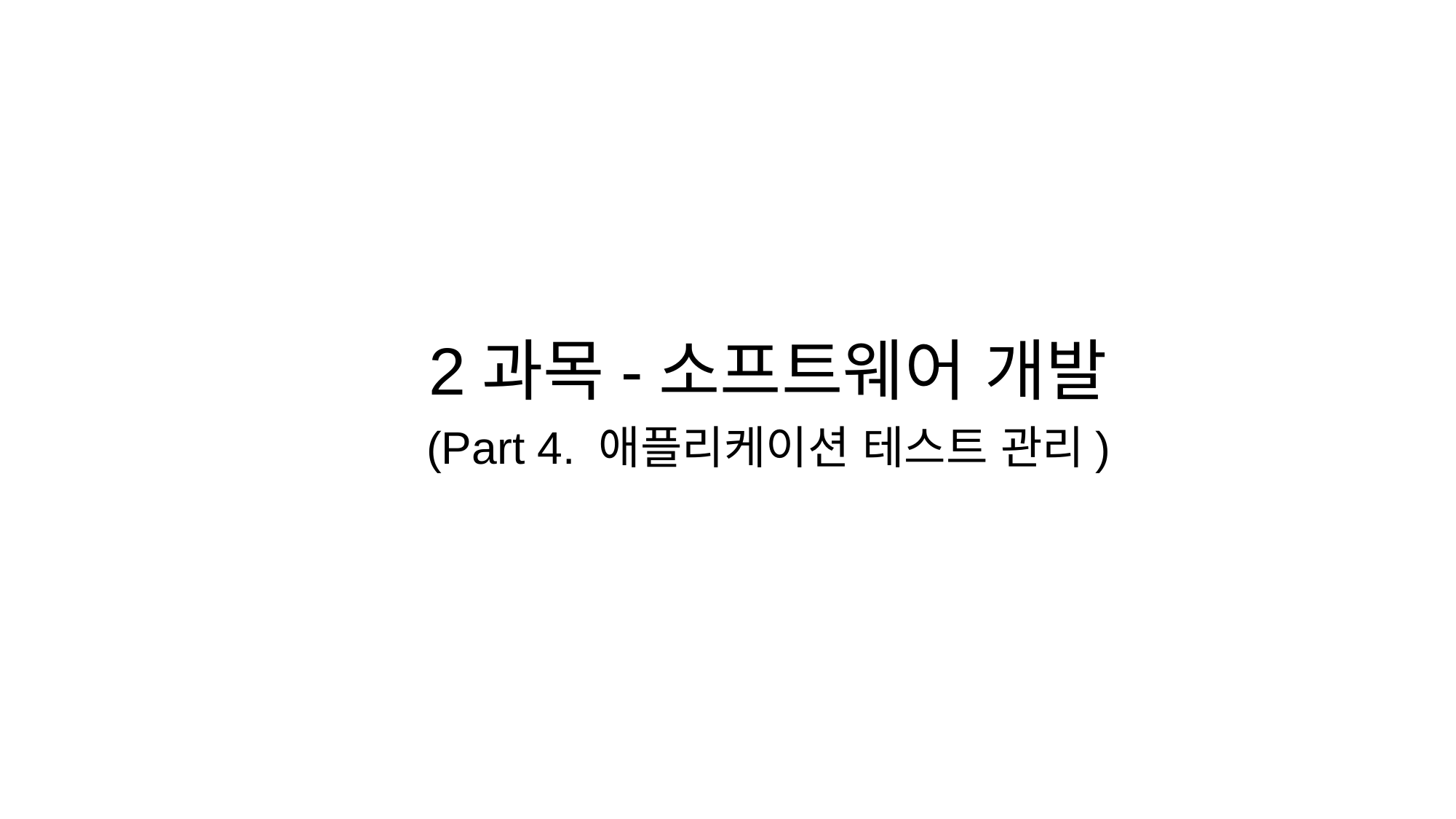

2과목-소프트웨어 개발
(Part 4. 애플리케이션 테스트 관리)